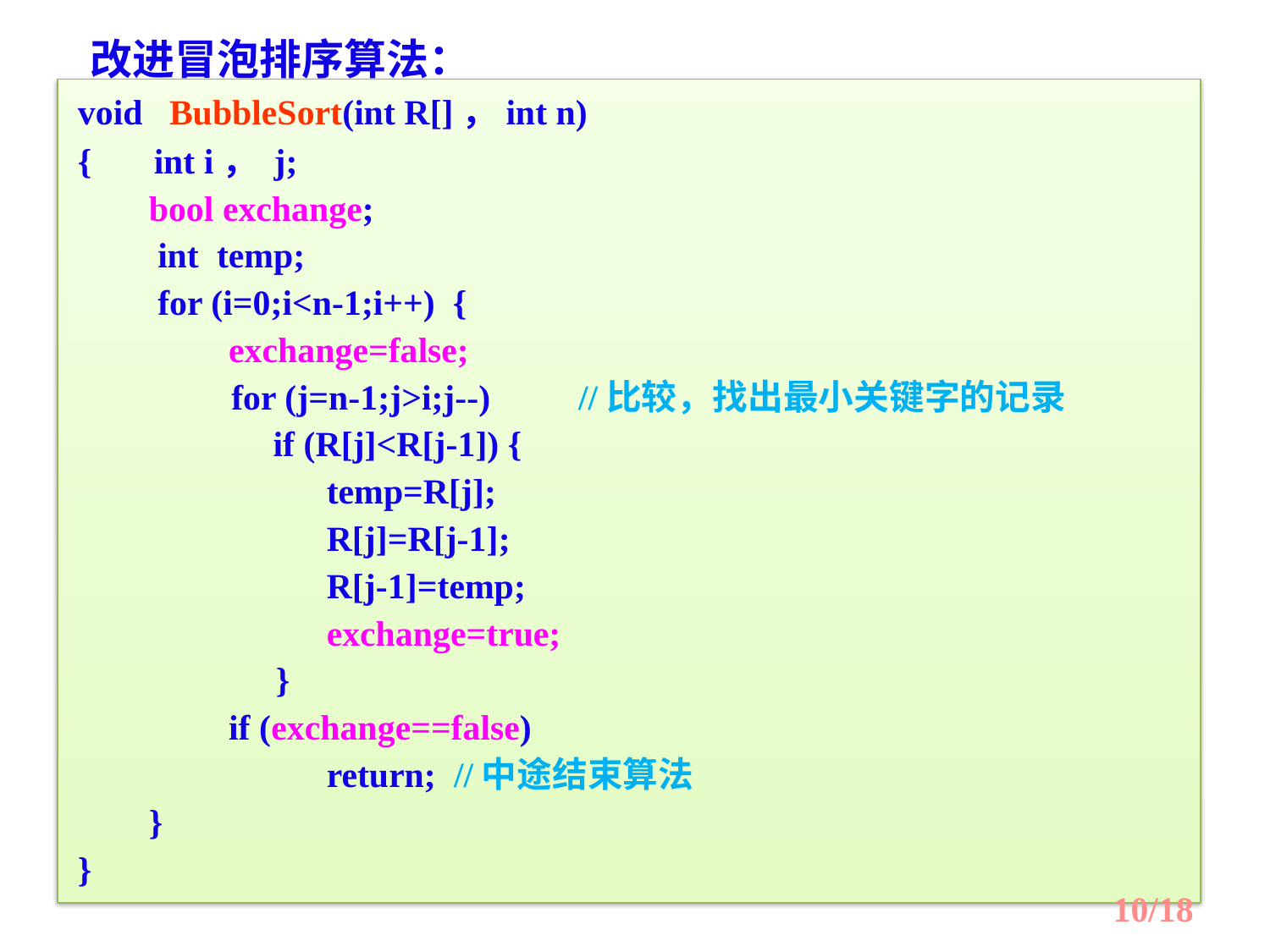

改进冒泡排序算法：
void   BubbleSort(int R[]，int n)
{       int i， j;
        bool exchange;
         int  temp;
         for (i=0;i<n-1;i++)  {
                 exchange=false;
	   for (j=n-1;j>i;j--)　　//比较，找出最小关键字的记录
                      if (R[j]<R[j-1]) {
                            temp=R[j];
                            R[j]=R[j-1];
                            R[j-1]=temp;
                            exchange=true;
	        }
                 if (exchange==false)
                            return;  //中途结束算法
        }
}
10/18